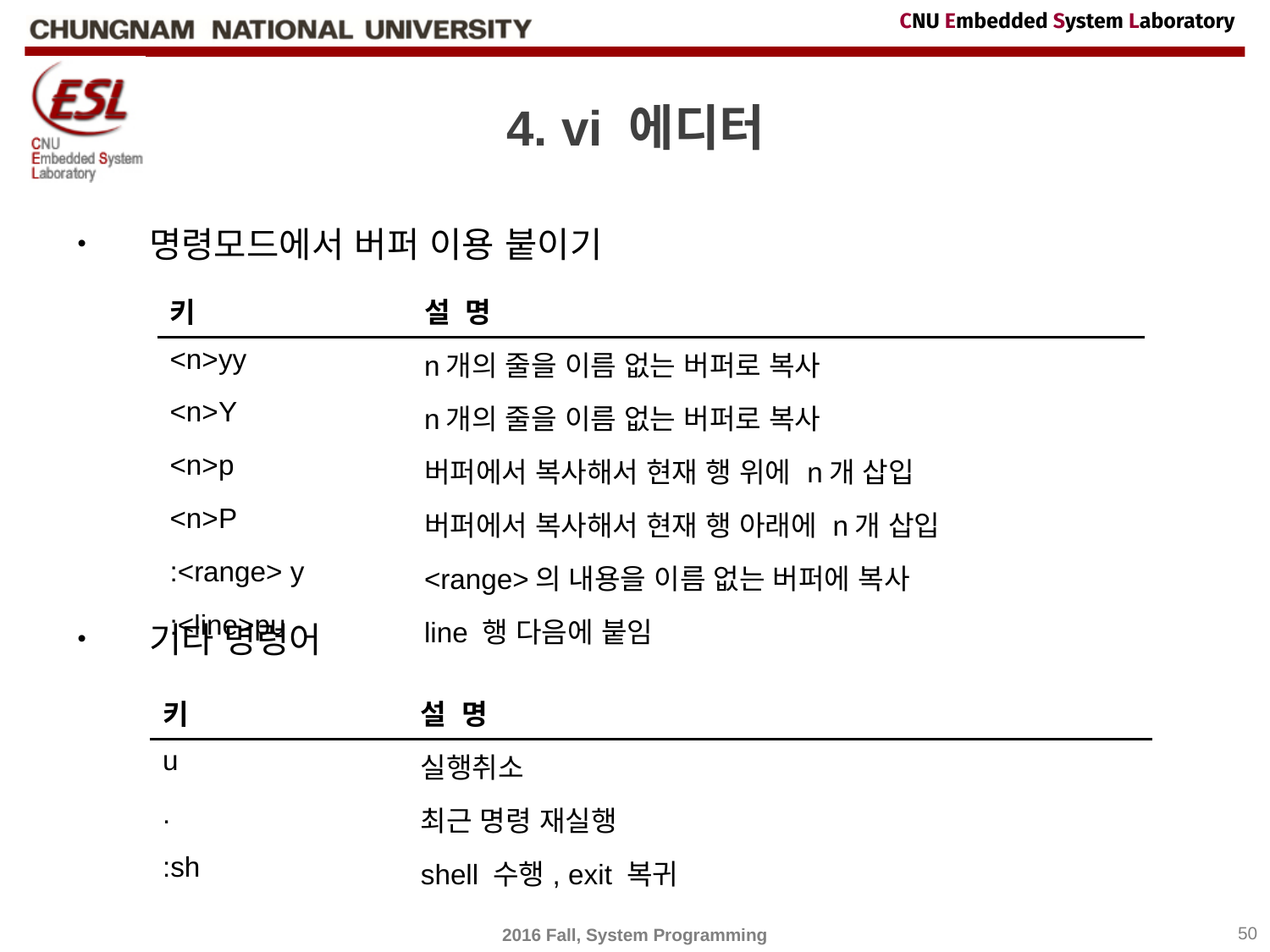

# 4. vi 에디터
명령모드에서 버퍼 이용 붙이기

기타 명령어
| 키 | 설 명 |
| --- | --- |
| <n>yy | n개의 줄을 이름 없는 버퍼로 복사 |
| <n>Y | n개의 줄을 이름 없는 버퍼로 복사 |
| <n>p | 버퍼에서 복사해서 현재 행 위에 n개 삽입 |
| <n>P | 버퍼에서 복사해서 현재 행 아래에 n개 삽입 |
| :<range> y | <range>의 내용을 이름 없는 버퍼에 복사 |
| :<line>pu | line 행 다음에 붙임 |
| 키 | 설 명 |
| --- | --- |
| u | 실행취소 |
| . | 최근 명령 재실행 |
| :sh | shell 수행, exit 복귀 |
2016 Fall, System Programming
50